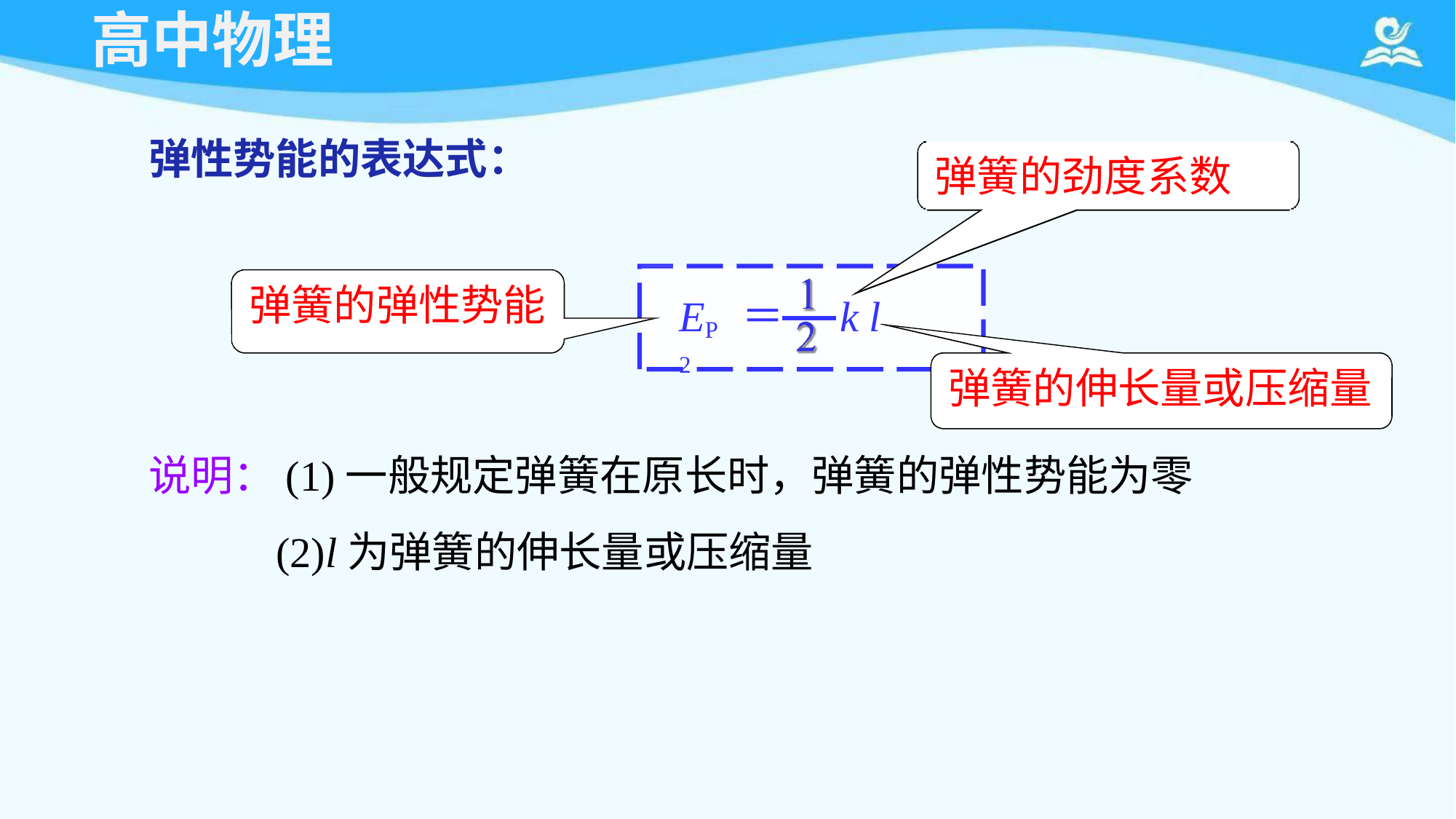

# 高中物理
弹性势能的表达式：

弹簧的劲度系数

弹簧的弹性势能

EP ＝	k l 2

弹簧的伸长量或压缩量
说明：(1)一般规定弹簧在原长时，弹簧的弹性势能为零
(2)l为弹簧的伸长量或压缩量